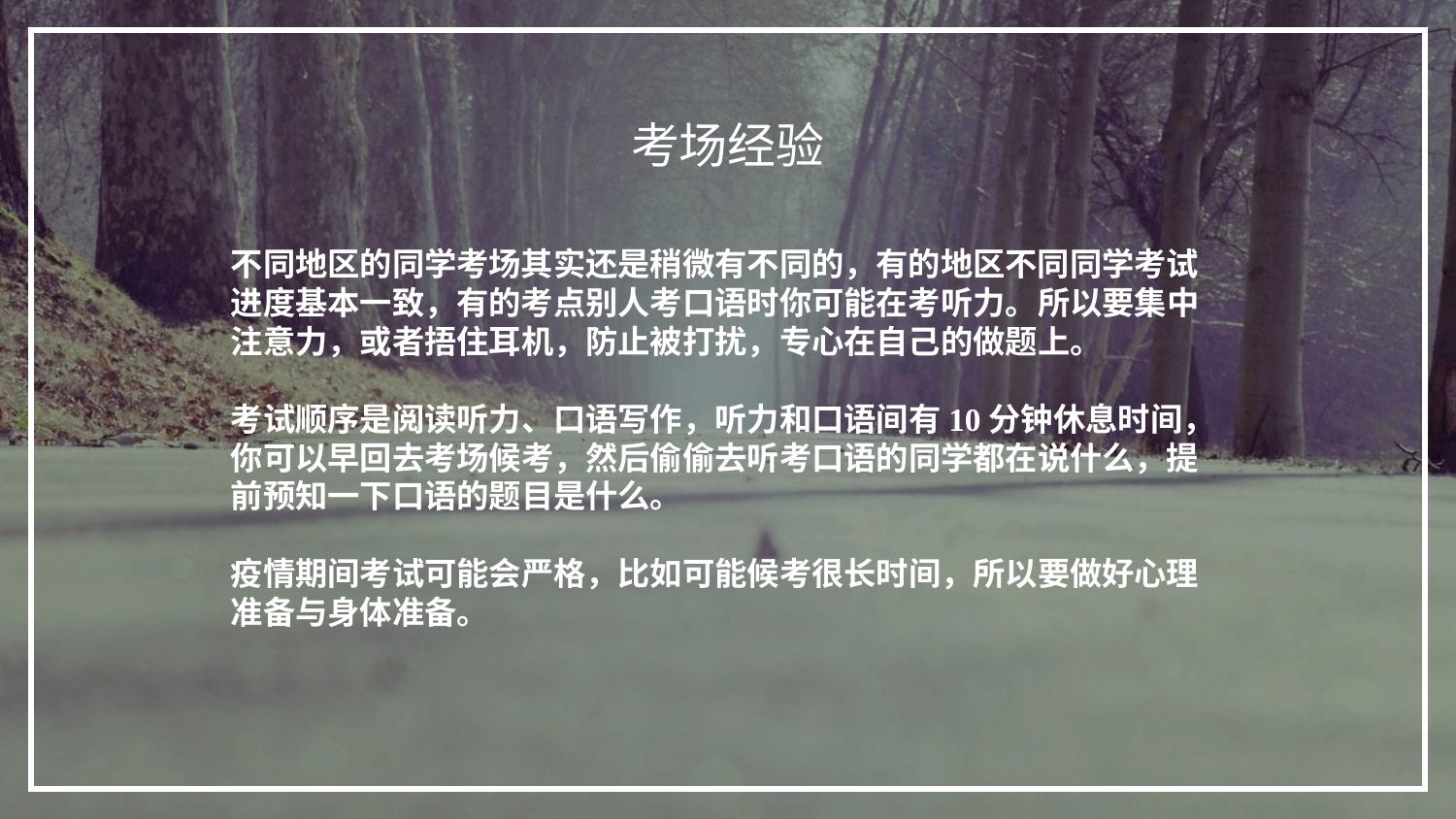

# 考场经验
不同地区的同学考场其实还是稍微有不同的，有的地区不同同学考试进度基本一致，有的考点别人考口语时你可能在考听力。所以要集中注意力，或者捂住耳机，防止被打扰，专心在自己的做题上。

考试顺序是阅读听力、口语写作，听力和口语间有10分钟休息时间，你可以早回去考场候考，然后偷偷去听考口语的同学都在说什么，提前预知一下口语的题目是什么。

疫情期间考试可能会严格，比如可能候考很长时间，所以要做好心理准备与身体准备。